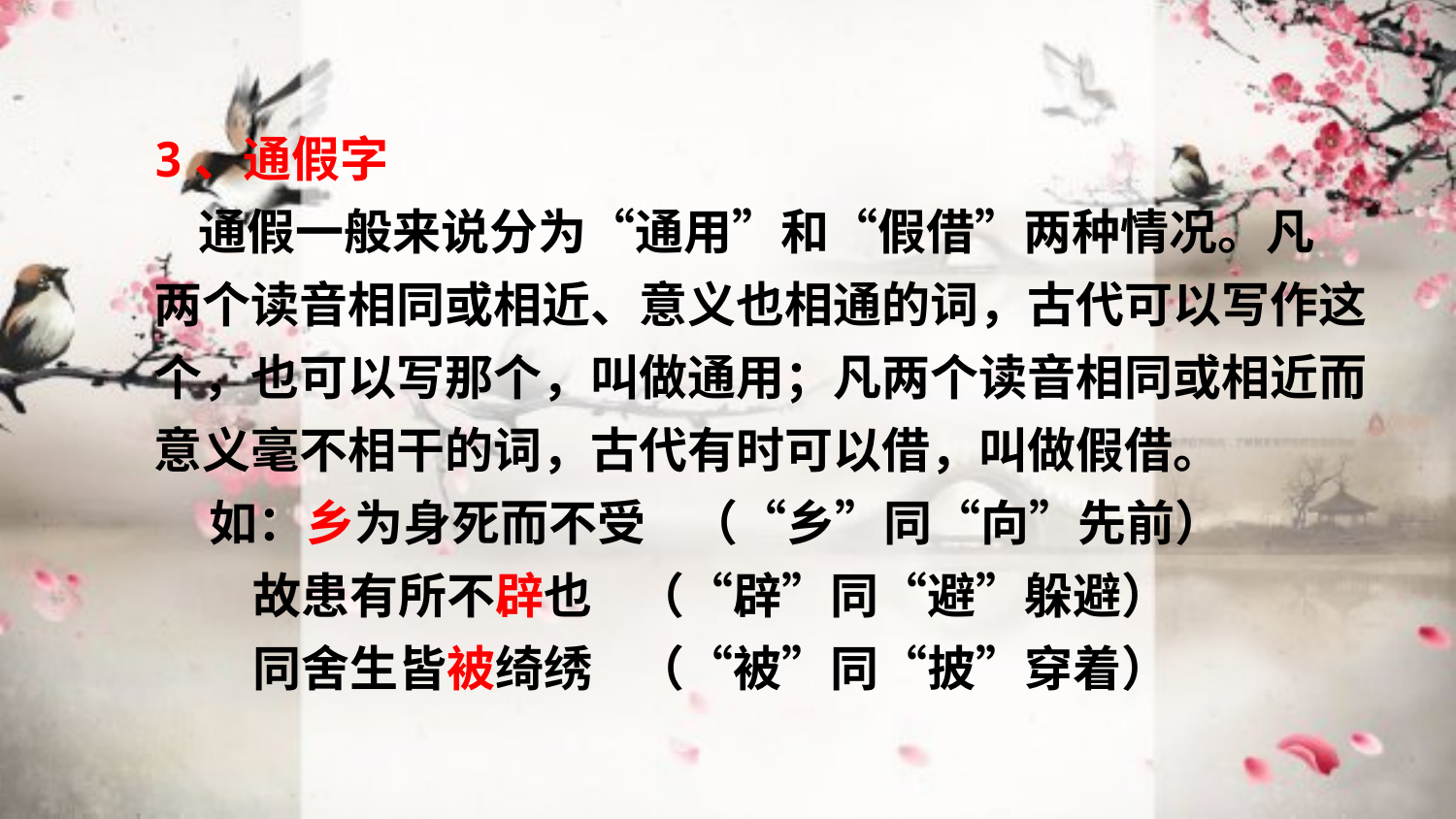

3、通假字
   通假一般来说分为“通用”和“假借”两种情况。凡
两个读音相同或相近、意义也相通的词，古代可以写作这
个，也可以写那个，叫做通用；凡两个读音相同或相近而
意义毫不相干的词，古代有时可以借，叫做假借。
    如：乡为身死而不受    （“乡”同“向”先前）
        故患有所不辟也    （“辟”同“避”躲避）
        同舍生皆被绮绣    （“被”同“披”穿着）